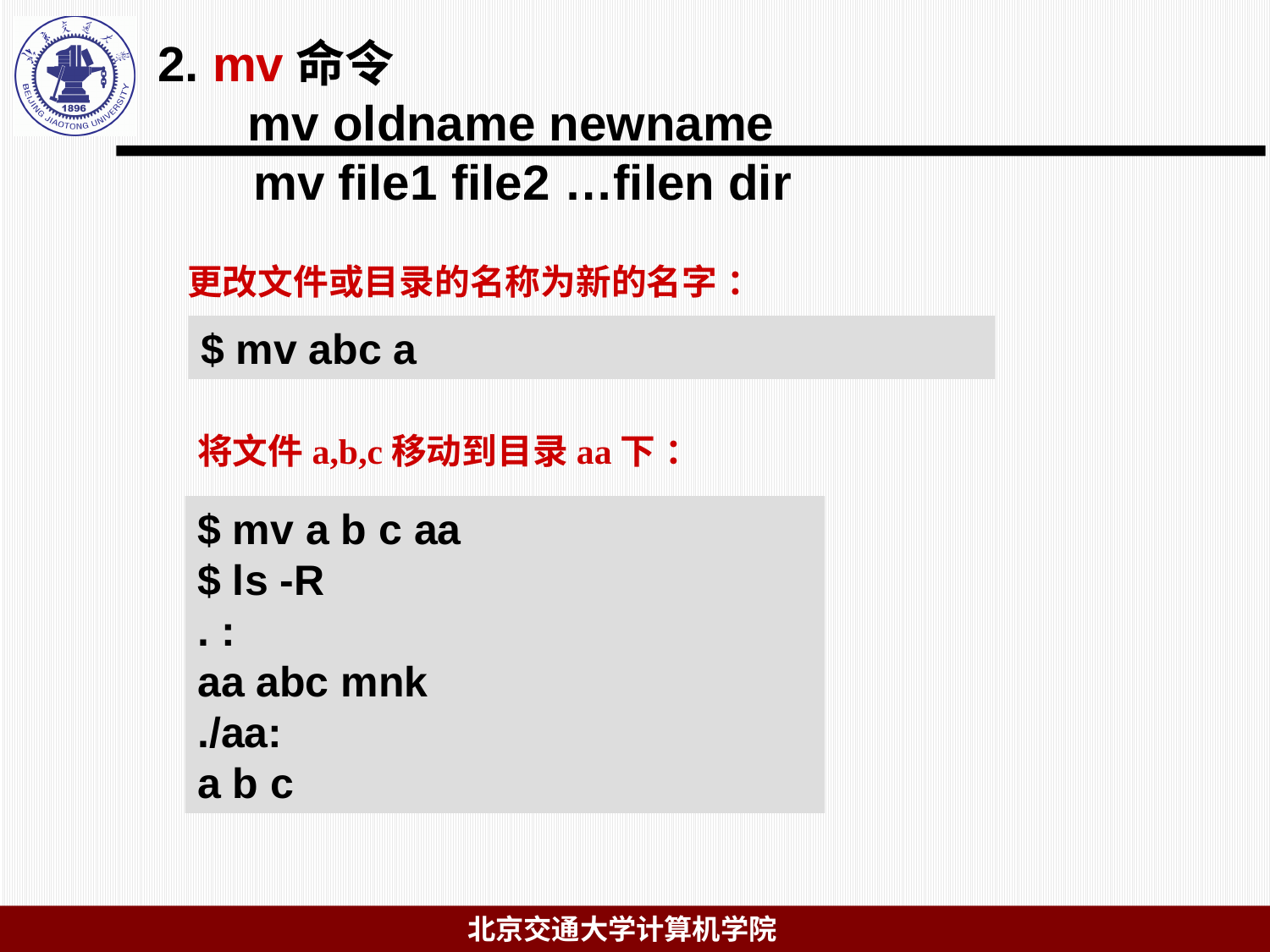

# 2. mv命令 mv oldname newname mv file1 file2 …filen dir
更改文件或目录的名称为新的名字 ：
$ mv abc a
将文件a,b,c移动到目录aa下 ：
$ mv a b c aa
$ ls -R
. :
aa abc mnk
./aa:
a b c